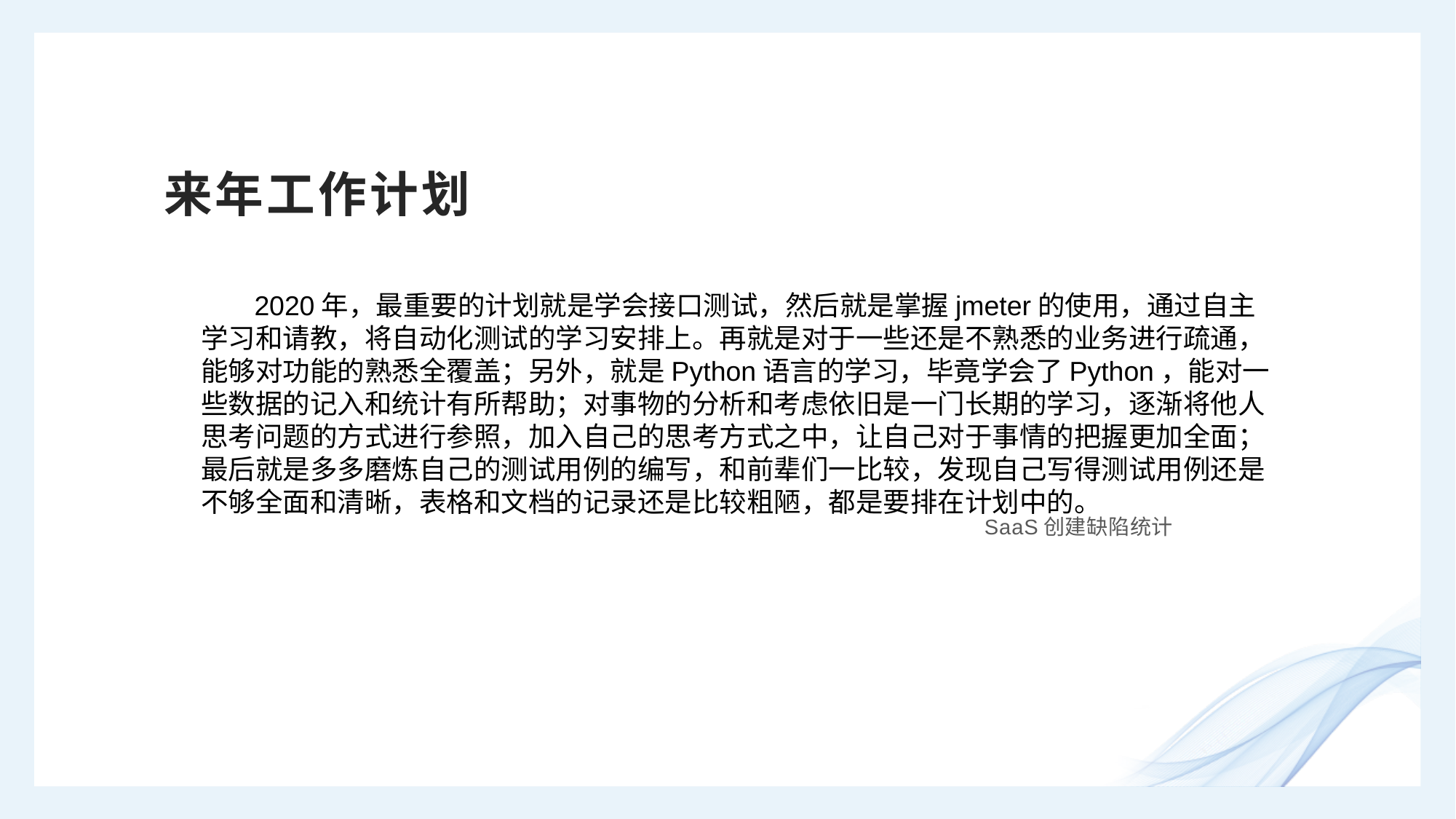

# 来年工作计划
       2020年，最重要的计划就是学会接口测试，然后就是掌握jmeter的使用，通过自主学习和请教，将自动化测试的学习安排上。再就是对于一些还是不熟悉的业务进行疏通，能够对功能的熟悉全覆盖；另外，就是Python语言的学习，毕竟学会了Python，能对一些数据的记入和统计有所帮助；对事物的分析和考虑依旧是一门长期的学习，逐渐将他人思考问题的方式进行参照，加入自己的思考方式之中，让自己对于事情的把握更加全面；最后就是多多磨炼自己的测试用例的编写，和前辈们一比较，发现自己写得测试用例还是不够全面和清晰，表格和文档的记录还是比较粗陋，都是要排在计划中的。

### Chart: SaaS创建缺陷统计

| Category |
|---|